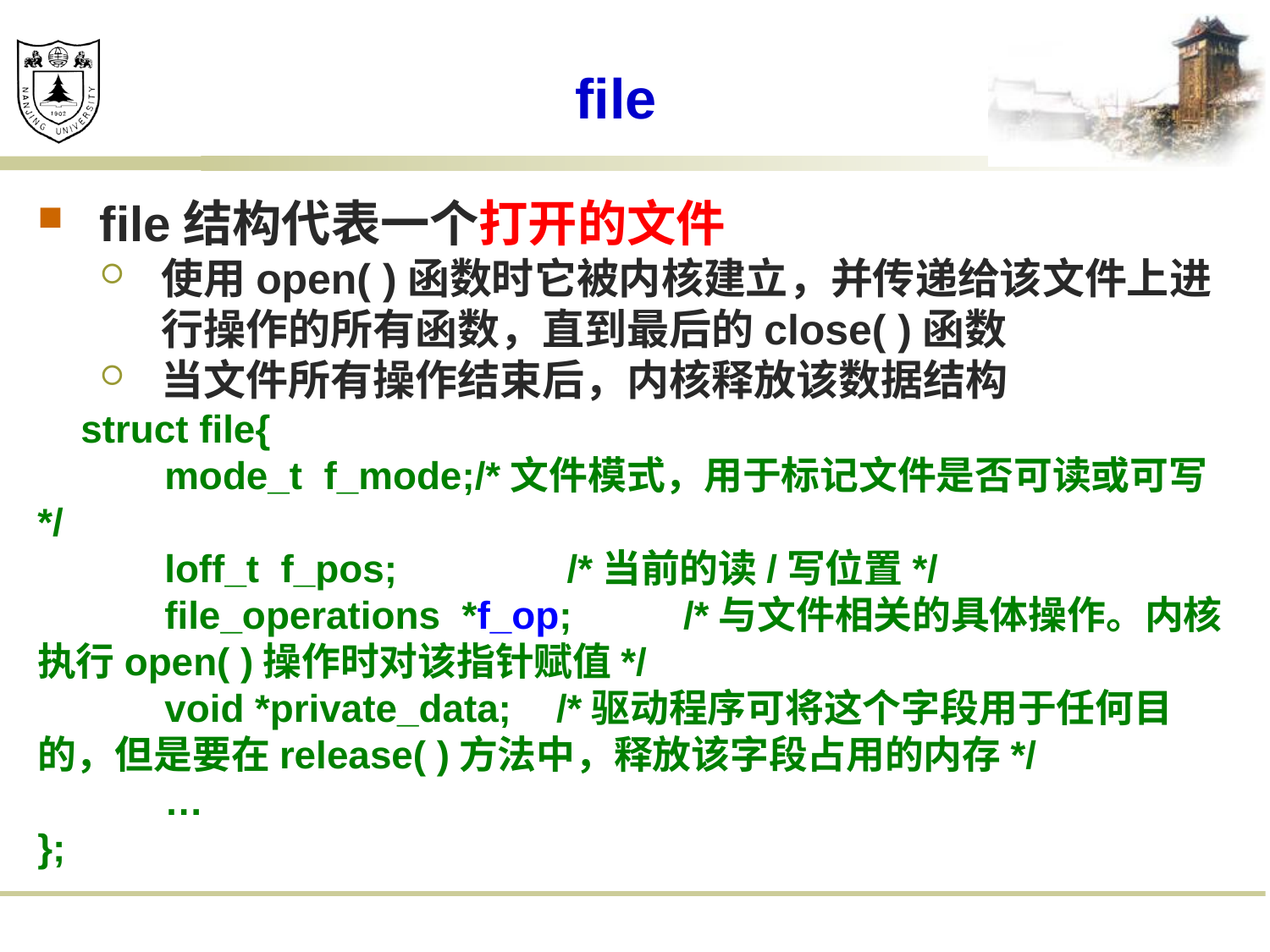

# file
file结构代表一个打开的文件
使用open( )函数时它被内核建立，并传递给该文件上进行操作的所有函数，直到最后的close( )函数
当文件所有操作结束后，内核释放该数据结构
    struct file{
	mode_t  f_mode;/*文件模式，用于标记文件是否可读或可写*/
	loff_t  f_pos;		  /*当前的读/写位置*/
	file_operations  *f_op;	 /*与文件相关的具体操作。内核执行open( )操作时对该指针赋值*/
	void *private_data;	 /*驱动程序可将这个字段用于任何目的，但是要在release( )方法中，释放该字段占用的内存*/
	…
};

101